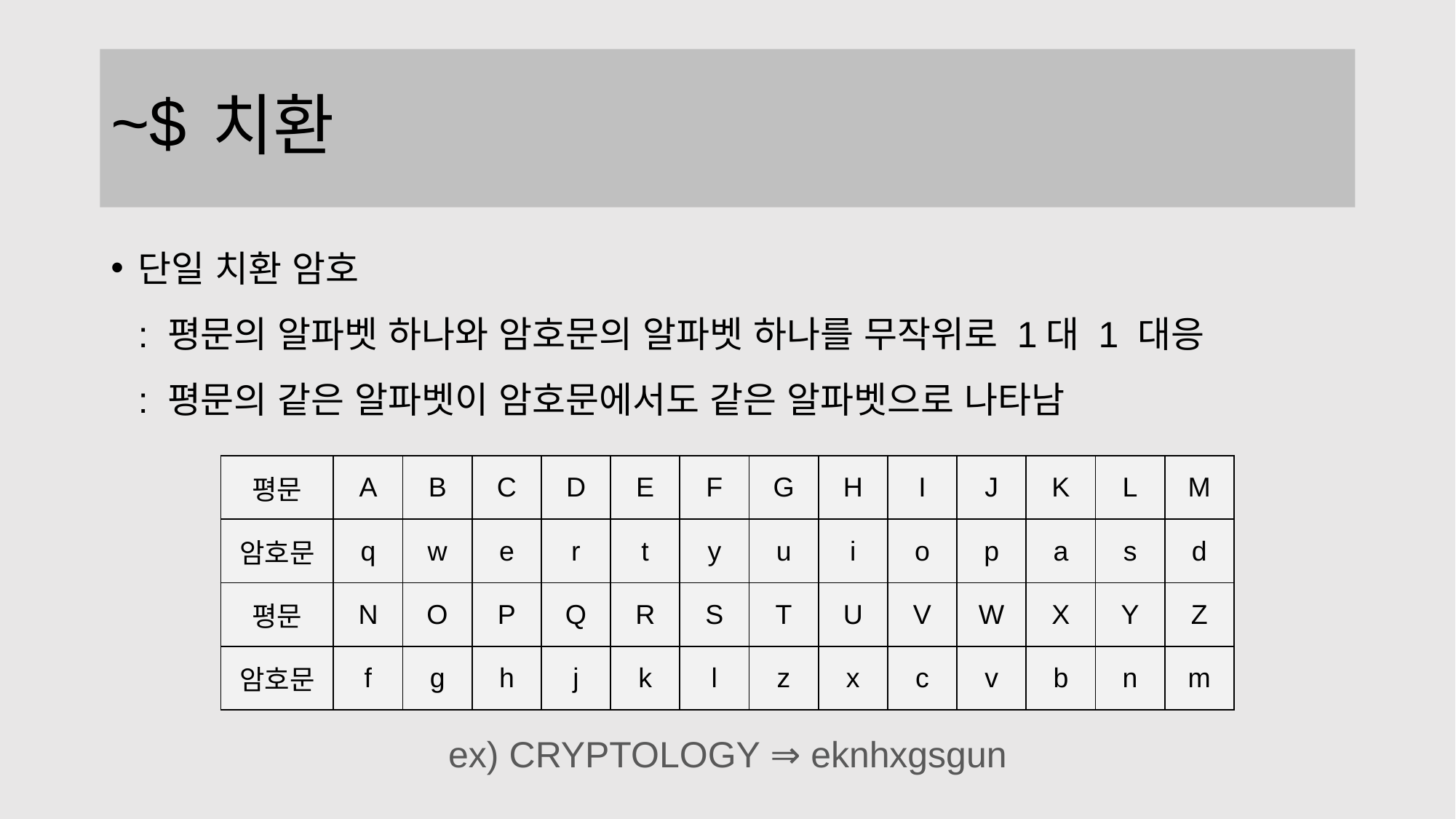

# 치환
단일 치환 암호
: 평문의 알파벳 하나와 암호문의 알파벳 하나를 무작위로 1대 1 대응
: 평문의 같은 알파벳이 암호문에서도 같은 알파벳으로 나타남
| 평문 | A | B | C | D | E | F | G | H | I | J | K | L | M |
| --- | --- | --- | --- | --- | --- | --- | --- | --- | --- | --- | --- | --- | --- |
| 암호문 | q | w | e | r | t | y | u | i | o | p | a | s | d |
| 평문 | N | O | P | Q | R | S | T | U | V | W | X | Y | Z |
| 암호문 | f | g | h | j | k | l | z | x | c | v | b | n | m |
ex) CRYPTOLOGY ⇒ eknhxgsgun